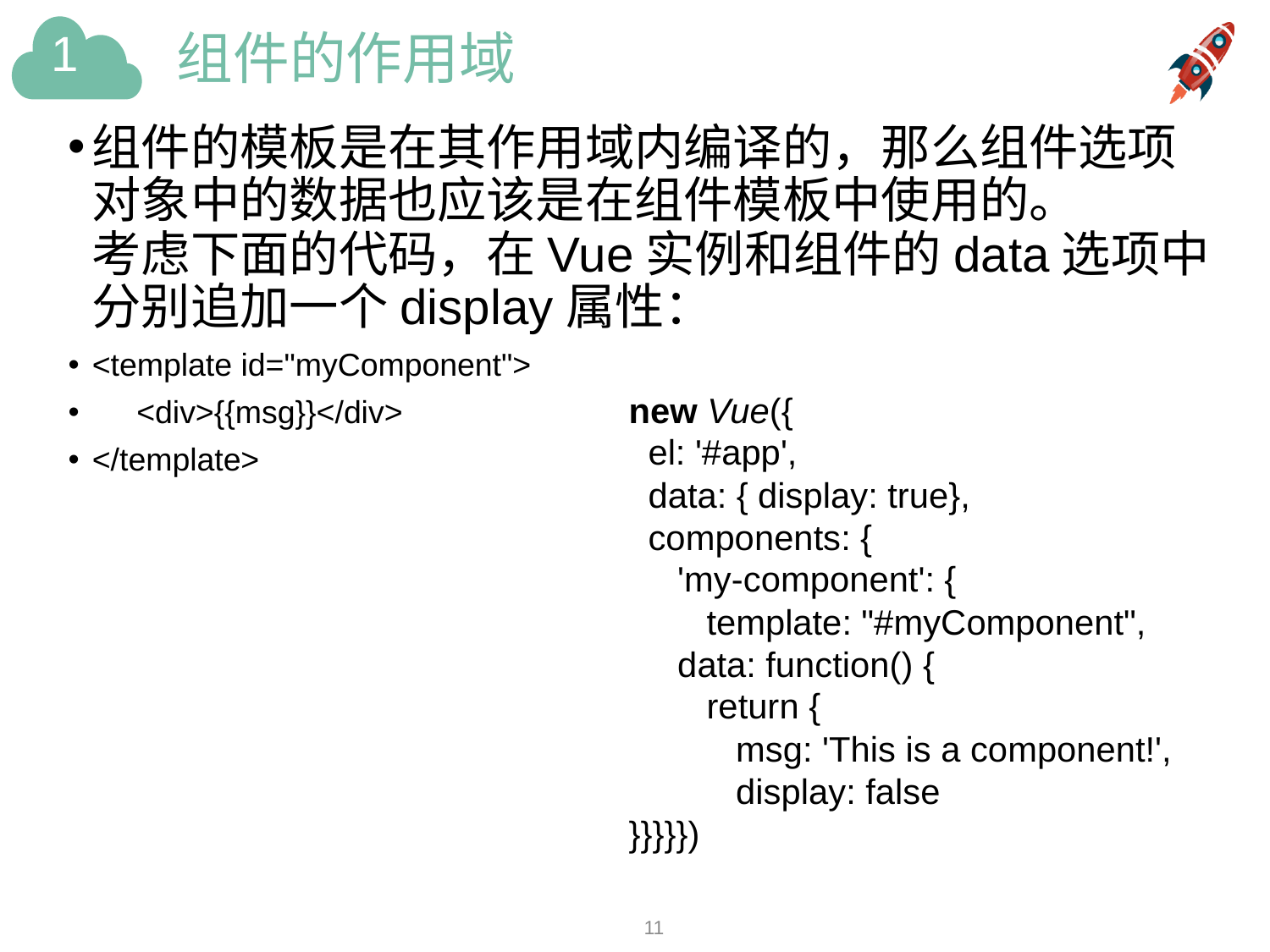

# 组件的作用域
组件的模板是在其作用域内编译的，那么组件选项对象中的数据也应该是在组件模板中使用的。
考虑下面的代码，在Vue实例和组件的data选项中分别追加一个display属性：
<template id="myComponent">
     <div>{{msg}}</div>
</template>
new Vue({
  el: '#app',
  data: { display: true},
  components: {
     'my-component': {
        template: "#myComponent",
     data: function() {
        return {
           msg: 'This is a component!',
           display: false
}}}}})

11